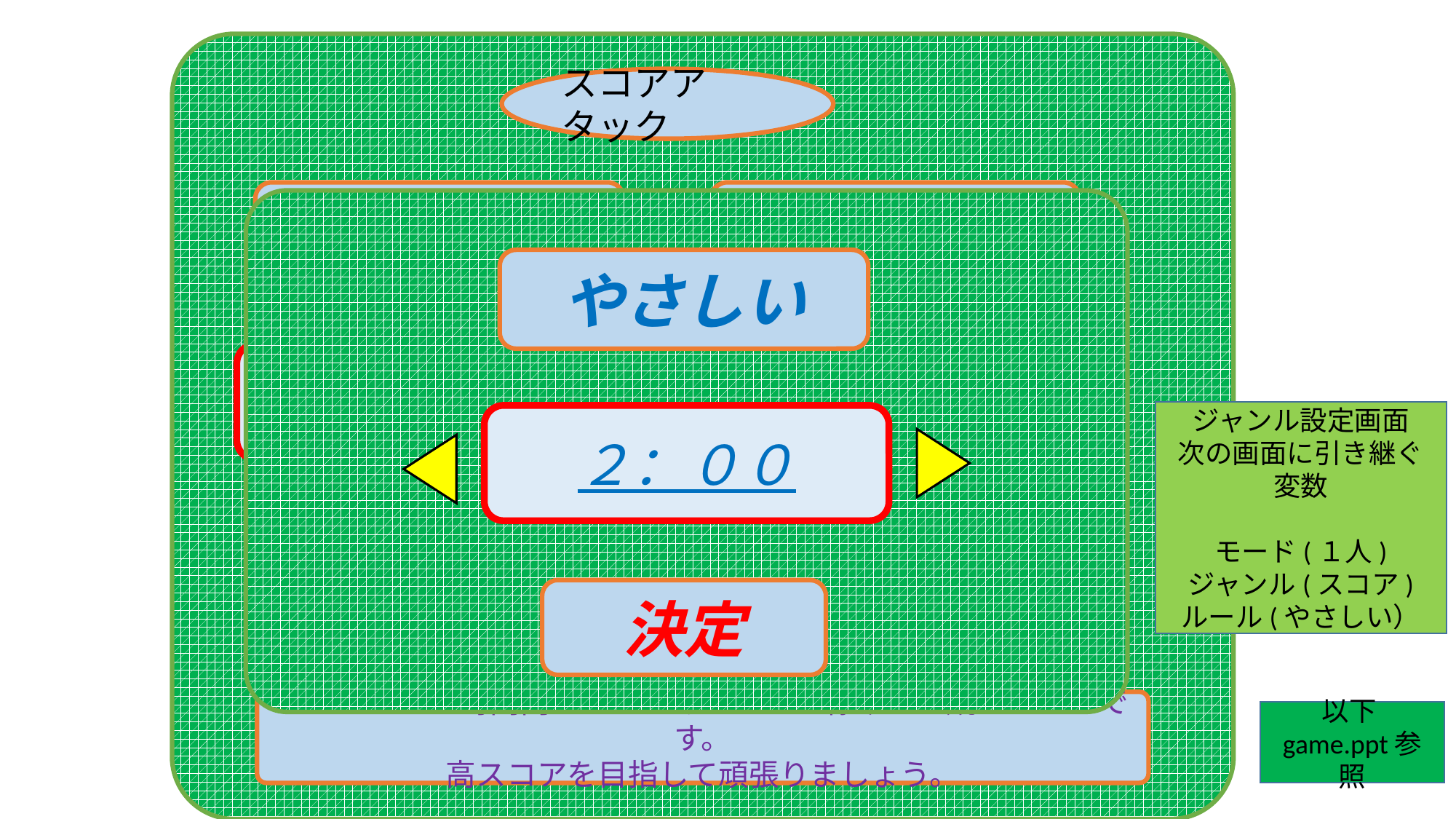

スコアアタック
エンドレス
CPU対戦

やさしい
スコアアタック
チャレンジ問題
ジャンル設定画面
次の画面に引き継ぐ変数

モード(１人)
ジャンル(スコア)
ルール(やさしい）
２：００

ミッション
戻る
決定
このモードは時間内にどれだけスコアを稼げるか競うモードです。
高スコアを目指して頑張りましょう。
以下game.ppt参照